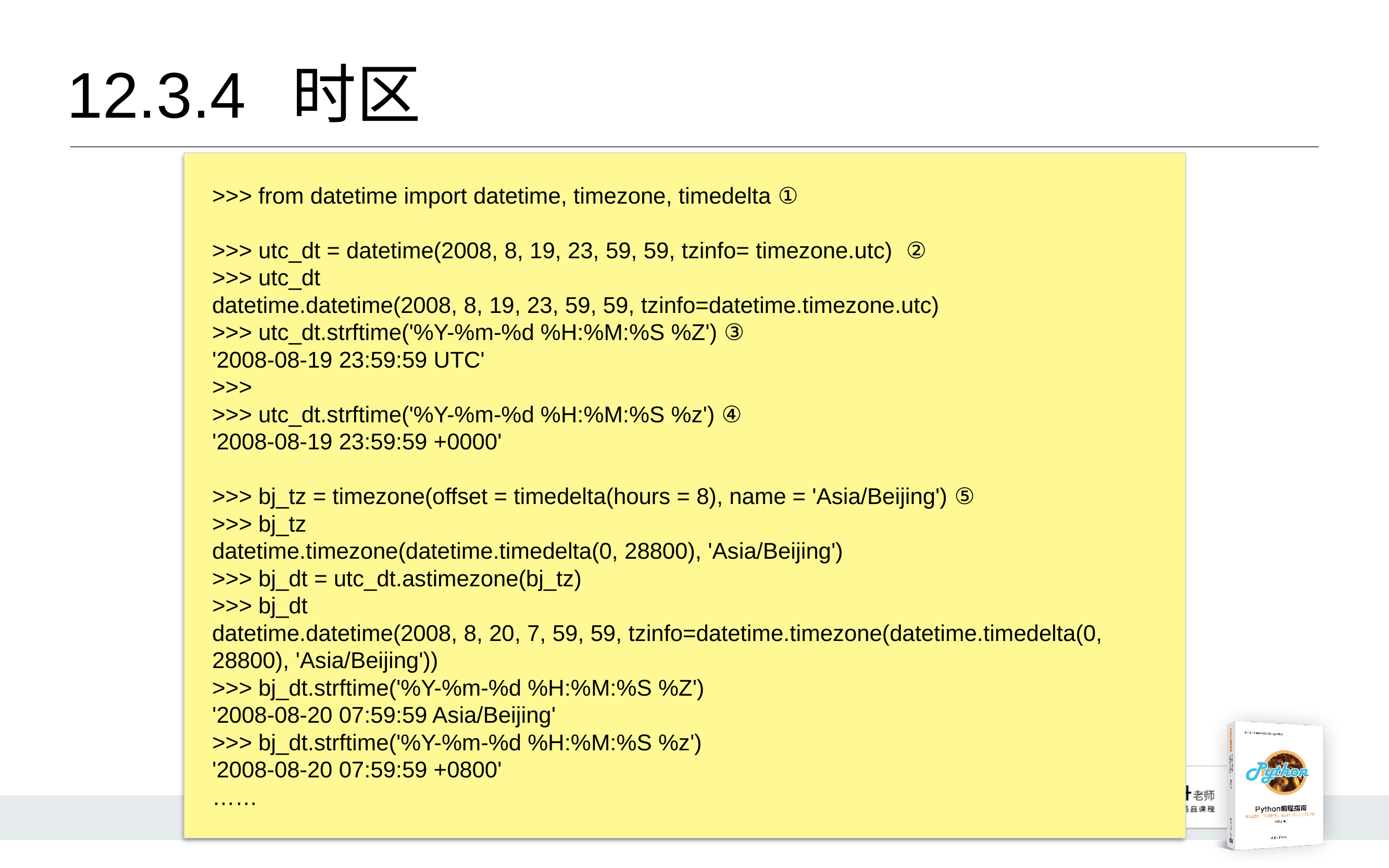

# 12.3.4 	时区
>>> from datetime import datetime, timezone, timedelta ①

>>> utc_dt = datetime(2008, 8, 19, 23, 59, 59, tzinfo= timezone.utc)  ②
>>> utc_dt
datetime.datetime(2008, 8, 19, 23, 59, 59, tzinfo=datetime.timezone.utc)
>>> utc_dt.strftime('%Y-%m-%d %H:%M:%S %Z') ③
'2008-08-19 23:59:59 UTC'
>>>
>>> utc_dt.strftime('%Y-%m-%d %H:%M:%S %z') ④
'2008-08-19 23:59:59 +0000'

>>> bj_tz = timezone(offset = timedelta(hours = 8), name = 'Asia/Beijing') ⑤
>>> bj_tz
datetime.timezone(datetime.timedelta(0, 28800), 'Asia/Beijing')
>>> bj_dt = utc_dt.astimezone(bj_tz)
>>> bj_dt
datetime.datetime(2008, 8, 20, 7, 59, 59, tzinfo=datetime.timezone(datetime.timedelta(0, 28800), 'Asia/Beijing'))
>>> bj_dt.strftime('%Y-%m-%d %H:%M:%S %Z')
'2008-08-20 07:59:59 Asia/Beijing'
>>> bj_dt.strftime('%Y-%m-%d %H:%M:%S %z')
'2008-08-20 07:59:59 +0800'
……